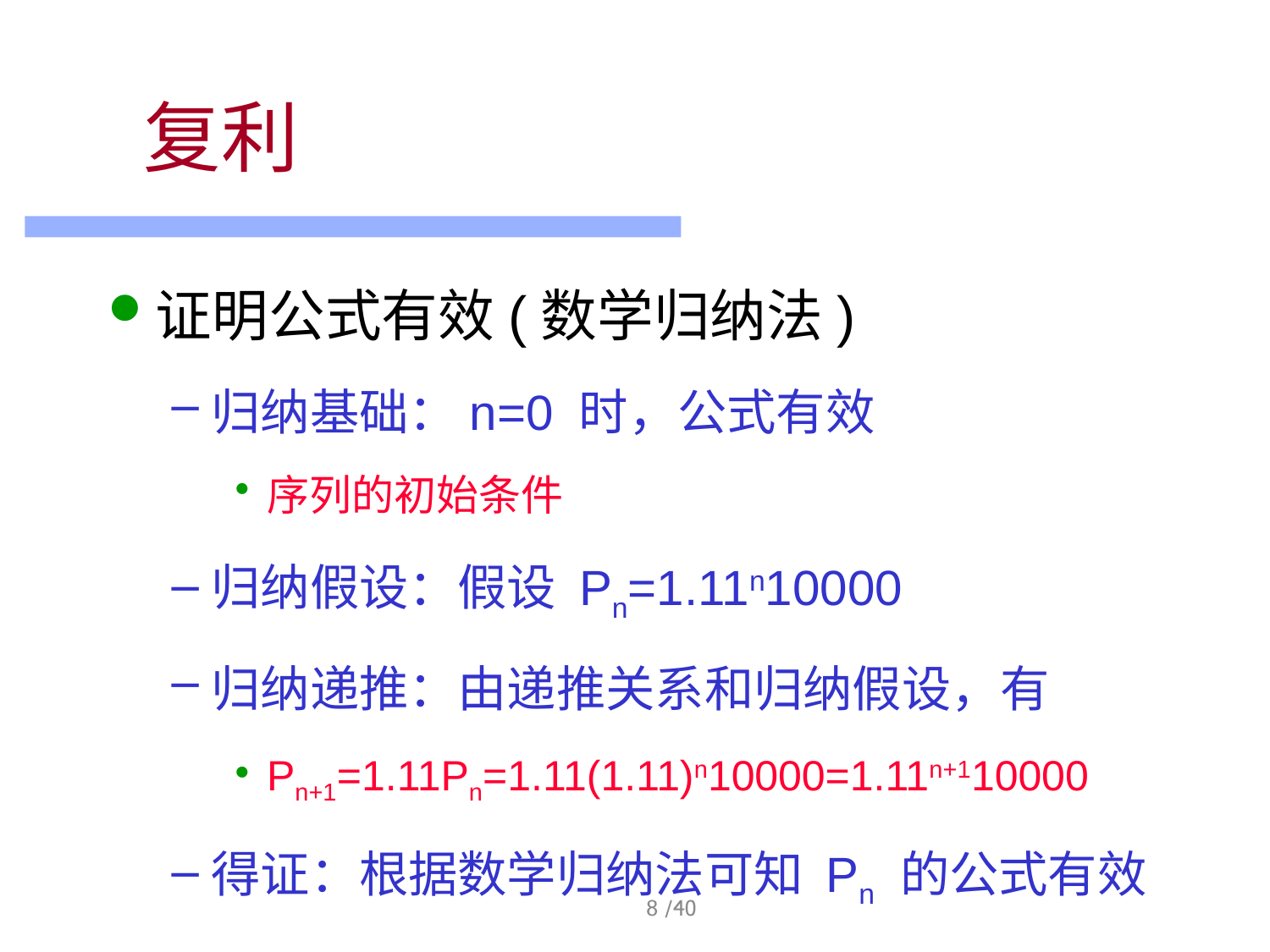

# 复利
证明公式有效(数学归纳法)
归纳基础：n=0 时，公式有效
序列的初始条件
归纳假设：假设 Pn=1.11n10000
归纳递推：由递推关系和归纳假设，有
Pn+1=1.11Pn=1.11(1.11)n10000=1.11n+110000
得证：根据数学归纳法可知 Pn 的公式有效
8
/40